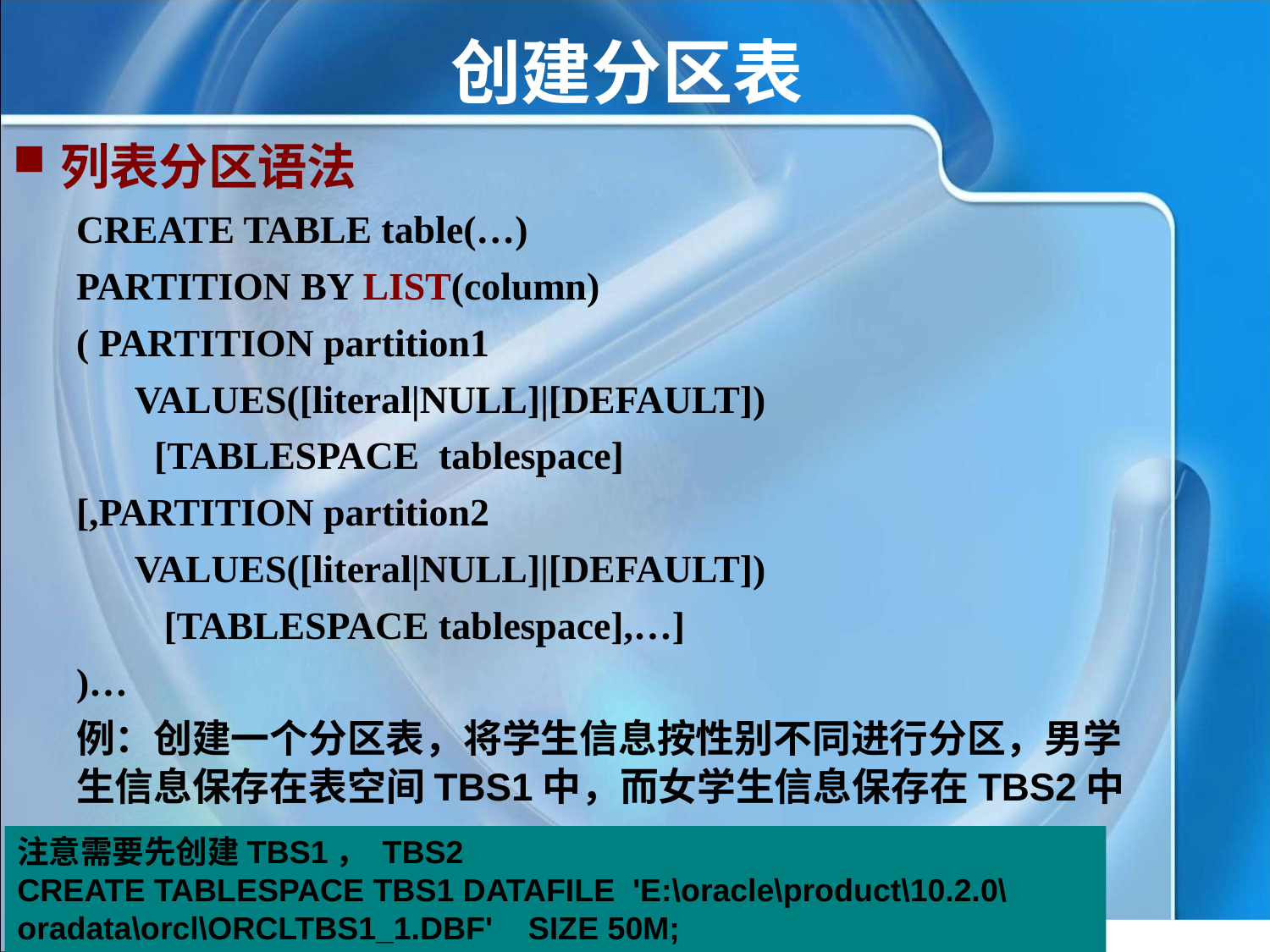

# 创建分区表
列表分区语法
CREATE TABLE table(…)
PARTITION BY LIST(column)
( PARTITION partition1
      VALUES([literal|NULL]|[DEFAULT])
        [TABLESPACE  tablespace]
[,PARTITION partition2
      VALUES([literal|NULL]|[DEFAULT])
         [TABLESPACE tablespace],…]
)…
例：创建一个分区表，将学生信息按性别不同进行分区，男学生信息保存在表空间TBS1中，而女学生信息保存在TBS2中 。
注意需要先创建TBS1， TBS2
CREATE TABLESPACE TBS1 DATAFILE  'E:\oracle\product\10.2.0\oradata\orcl\ORCLTBS1_1.DBF'    SIZE 50M;
144